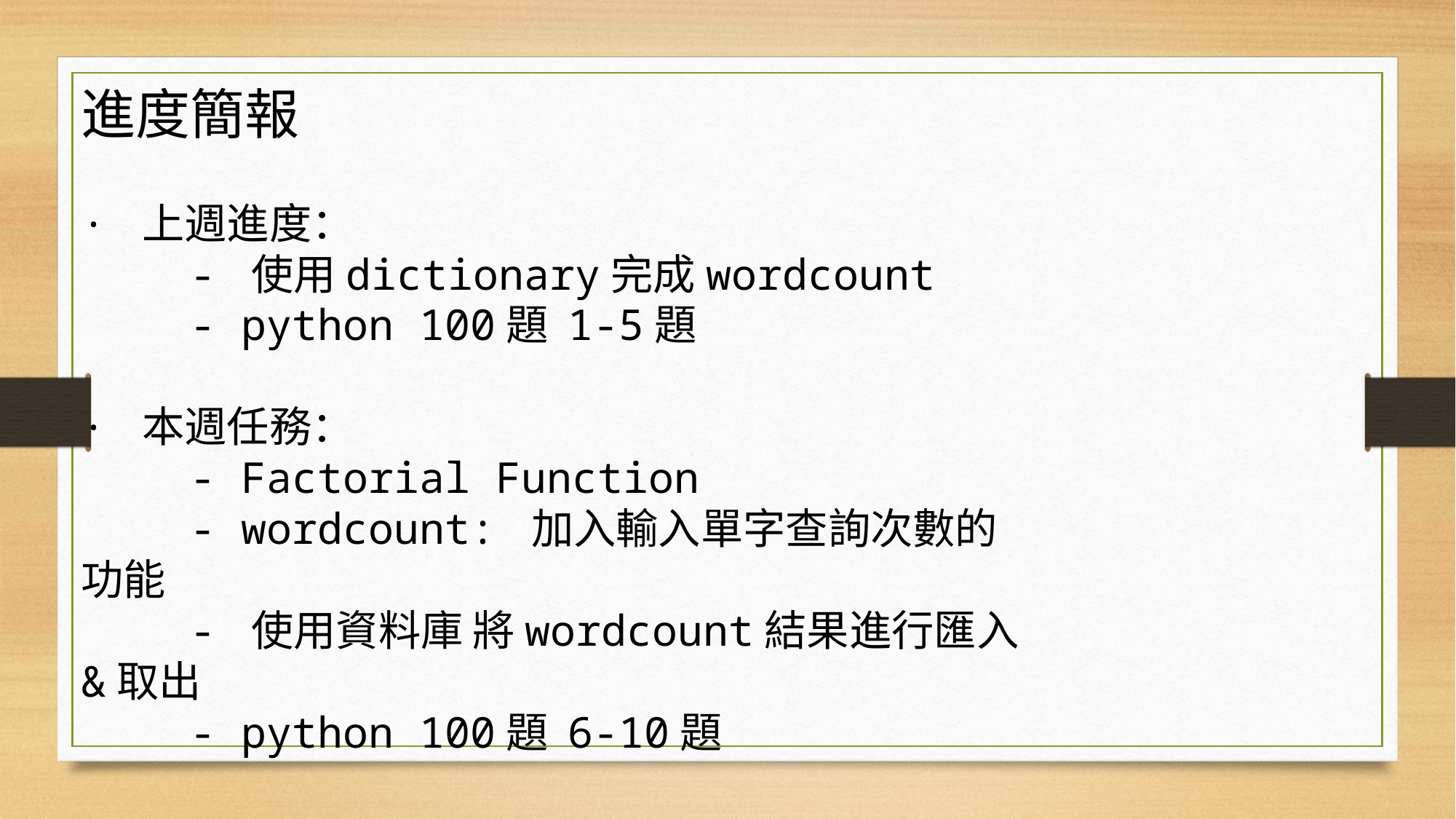

進度簡報

· 上週進度：
	- 使用dictionary完成wordcount
	- python 100題 1-5題

· 本週任務：
	- Factorial Function
	- wordcount: 加入輸入單字查詢次數的功能
	- 使用資料庫 將wordcount結果進行匯入&取出
	- python 100題 6-10題